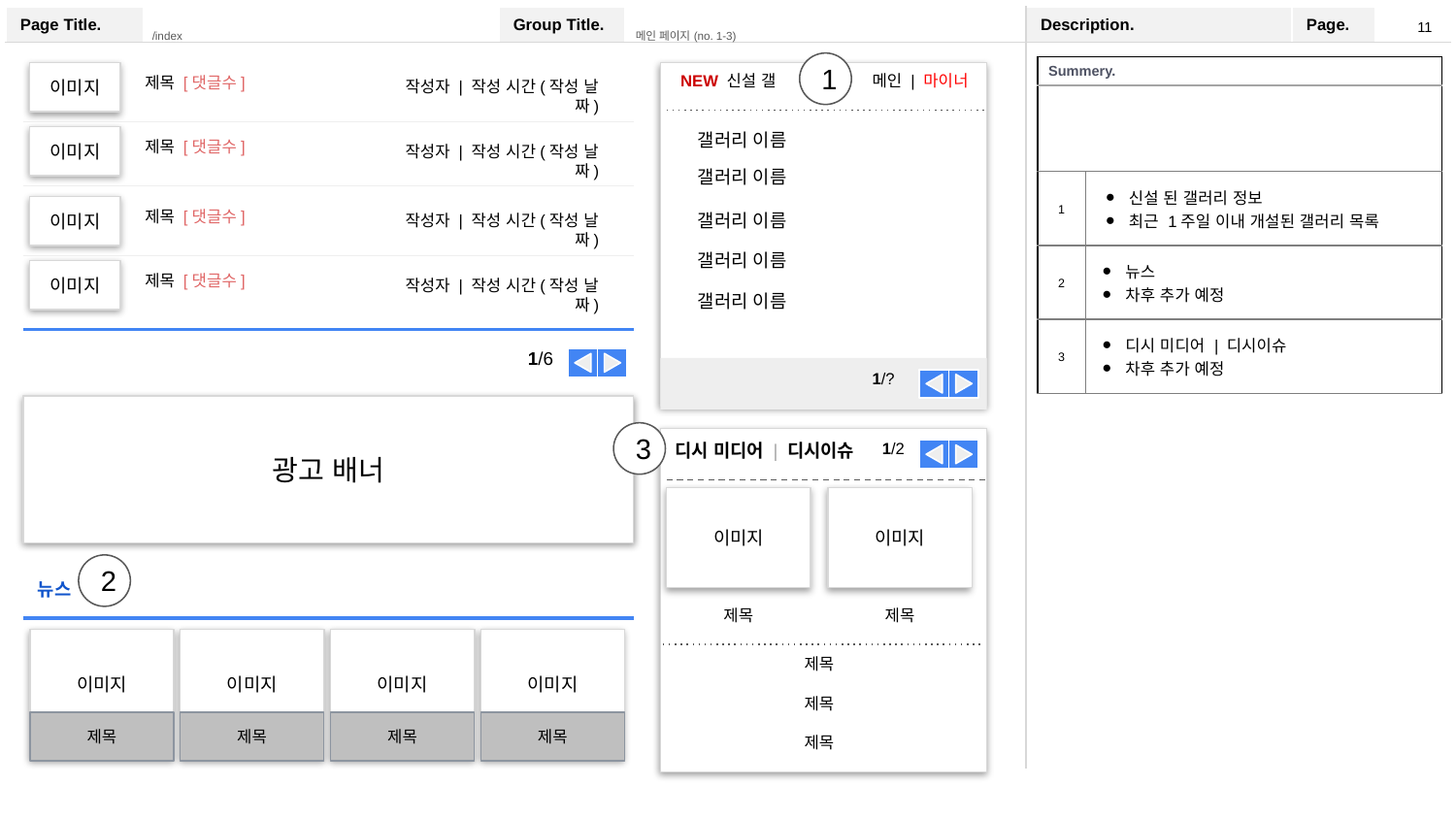

11
/index
메인 페이지 (no. 1-3)
1
| Summery. |  |
| --- | --- |
|  |  |
| 1 | 신설 된 갤러리 정보 최근 1주일 이내 개설된 갤러리 목록 |
| 2 | 뉴스 차후 추가 예정 |
| 3 | 디시 미디어 | 디시이슈 차후 추가 예정 |
NEW 신설 갤
메인 | 마이너
이미지
제목 [댓글수]
작성자 | 작성 시간(작성 날짜)

갤러리 이름
이미지
제목 [댓글수]
작성자 | 작성 시간(작성 날짜)
갤러리 이름
이미지
제목 [댓글수]
작성자 | 작성 시간(작성 날짜)
갤러리 이름
갤러리 이름
이미지
제목 [댓글수]
작성자 | 작성 시간(작성 날짜)
갤러리 이름
1/6

1/?

광고 배너
3

디시 미디어 | 디시이슈
1/2

이미지
이미지
2
뉴스
제목
제목
이미지

이미지

이미지

이미지

제목
제목
제목
제목
제목
제목
제목